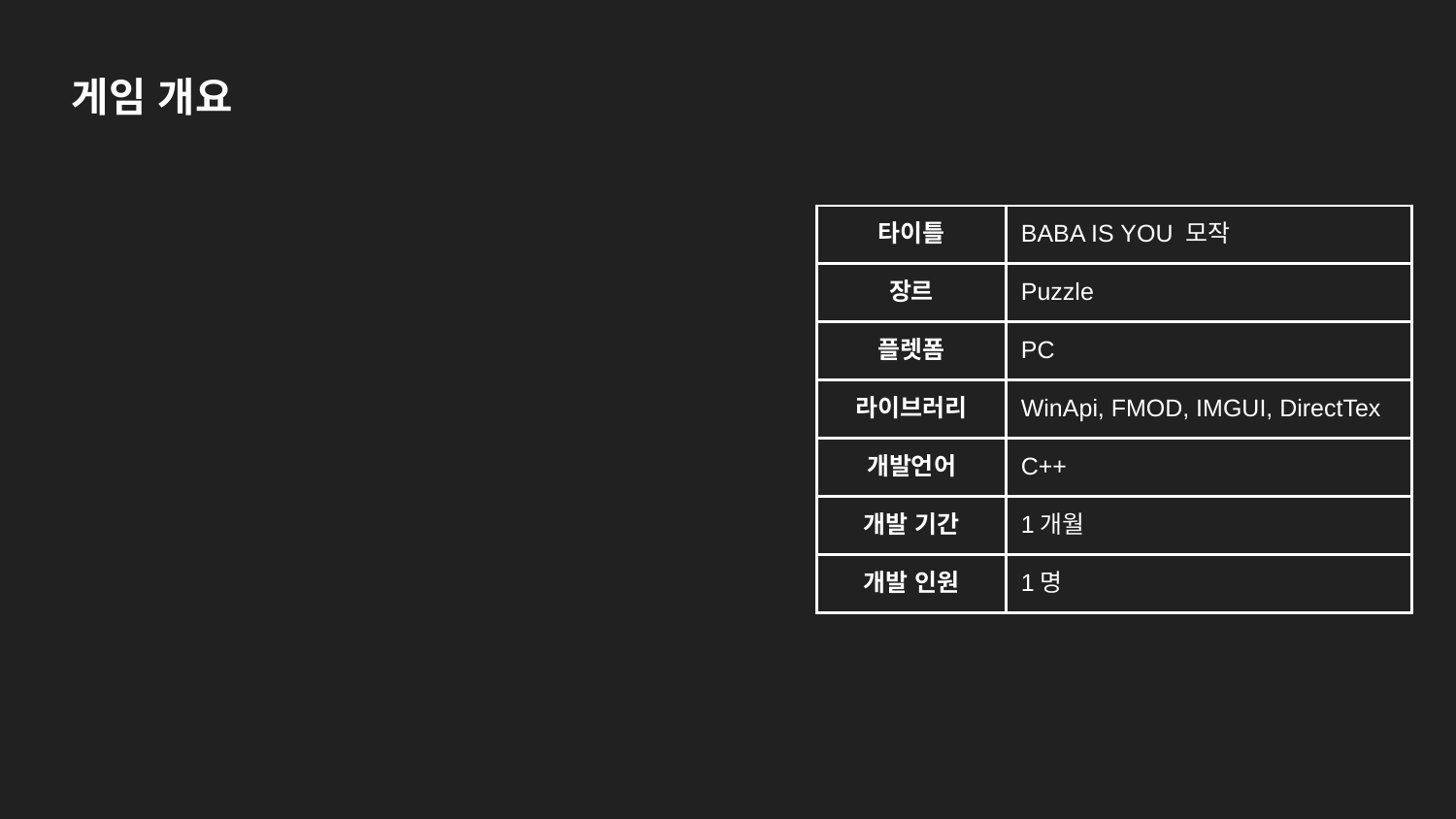

게임 개요
| 타이틀 | BABA IS YOU 모작 |
| --- | --- |
| 장르 | Puzzle |
| 플렛폼 | PC |
| 라이브러리 | WinApi, FMOD, IMGUI, DirectTex |
| 개발언어 | C++ |
| 개발 기간 | 1개월 |
| 개발 인원 | 1명 |